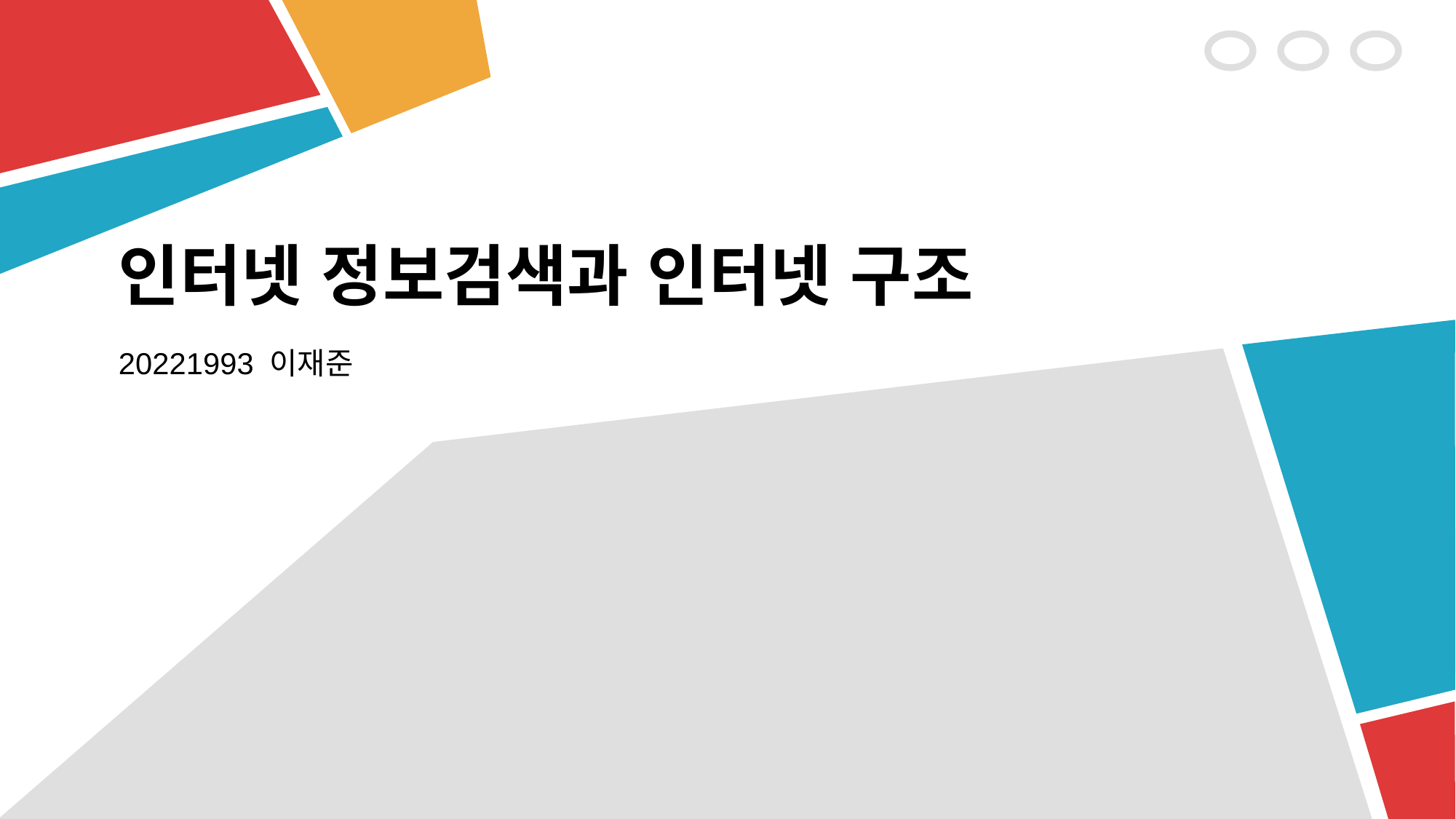

# 인터넷 정보검색과 인터넷 구조
20221993 이재준